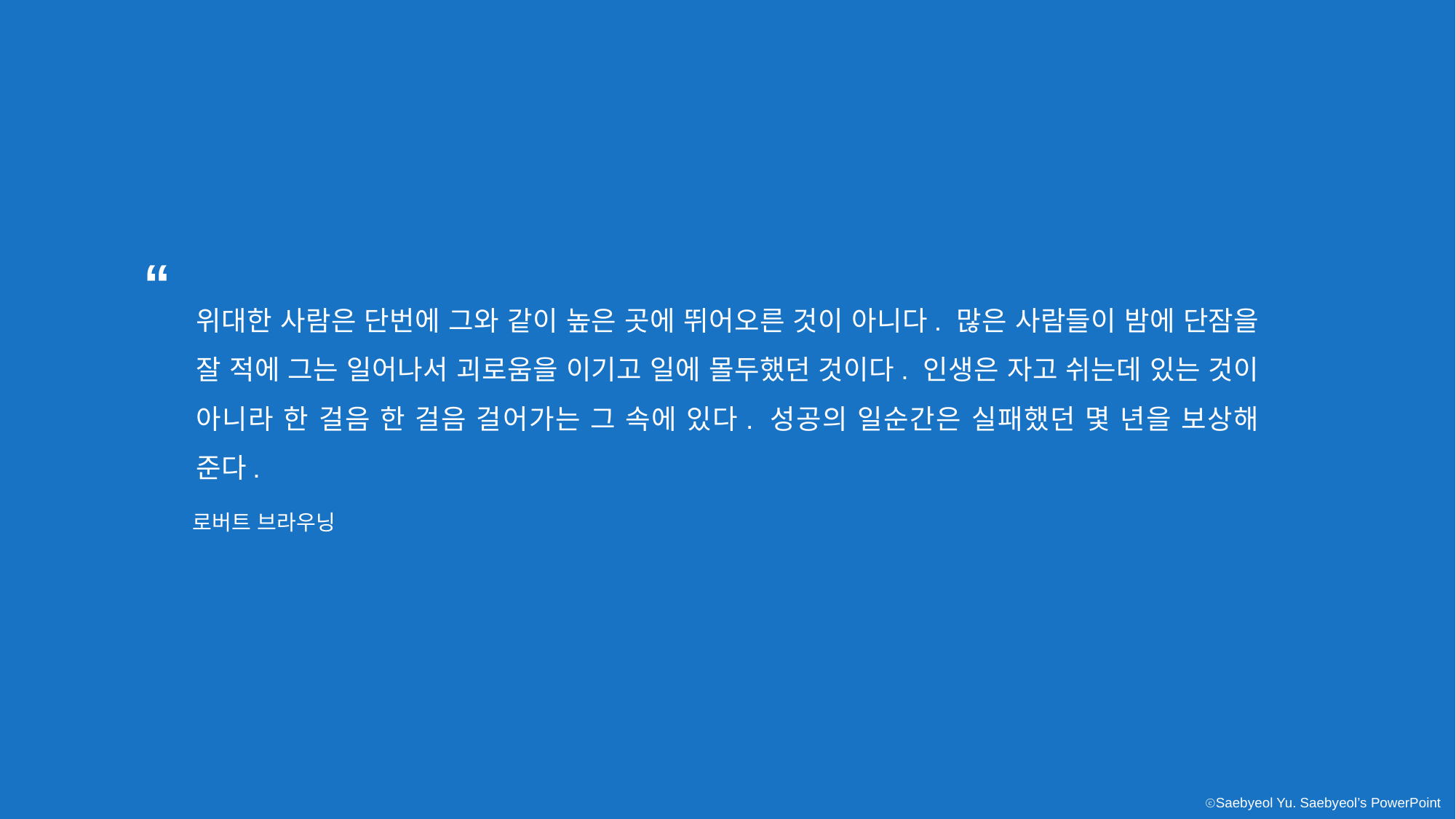

“
위대한 사람은 단번에 그와 같이 높은 곳에 뛰어오른 것이 아니다. 많은 사람들이 밤에 단잠을 잘 적에 그는 일어나서 괴로움을 이기고 일에 몰두했던 것이다. 인생은 자고 쉬는데 있는 것이 아니라 한 걸음 한 걸음 걸어가는 그 속에 있다. 성공의 일순간은 실패했던 몇 년을 보상해 준다.
로버트 브라우닝